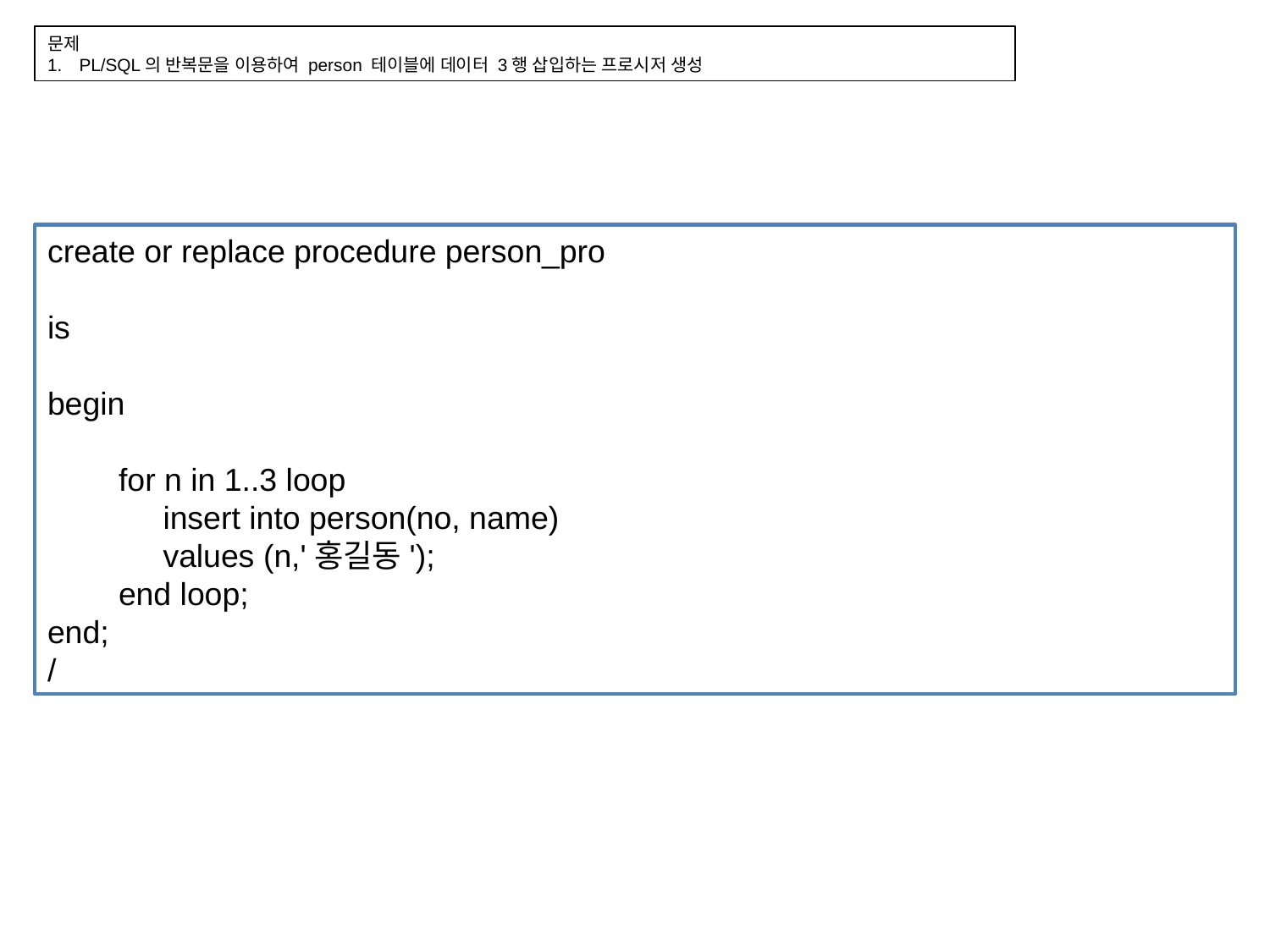

문제
PL/SQL의 반복문을 이용하여 person 테이블에 데이터 3행 삽입하는 프로시저 생성
create or replace procedure person_pro

is

begin

        for n in 1..3 loop
             insert into person(no, name)
             values (n,'홍길동');
        end loop;
end;
/